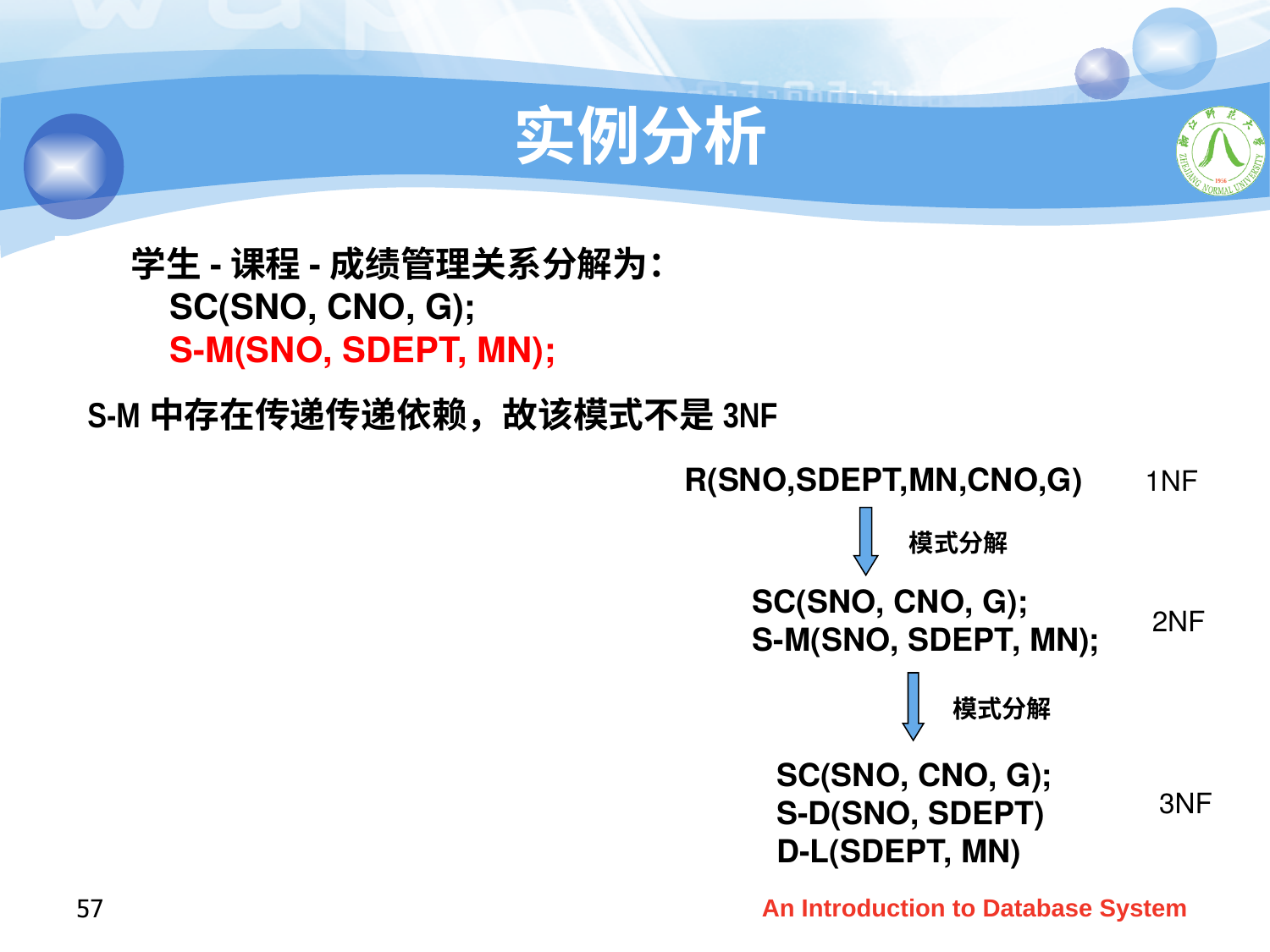

# 实例分析
学生-课程-成绩管理关系分解为：
    SC(SNO, CNO, G);
    S-M(SNO, SDEPT, MN);
S-M中存在传递传递依赖，故该模式不是3NF
R(SNO,SDEPT,MN,CNO,G)
1NF

模式分解
SC(SNO, CNO, G);
S-M(SNO, SDEPT, MN);
2NF

模式分解
SC(SNO, CNO, G);
S-D(SNO, SDEPT)
D-L(SDEPT, MN)
3NF
57
An Introduction to Database System